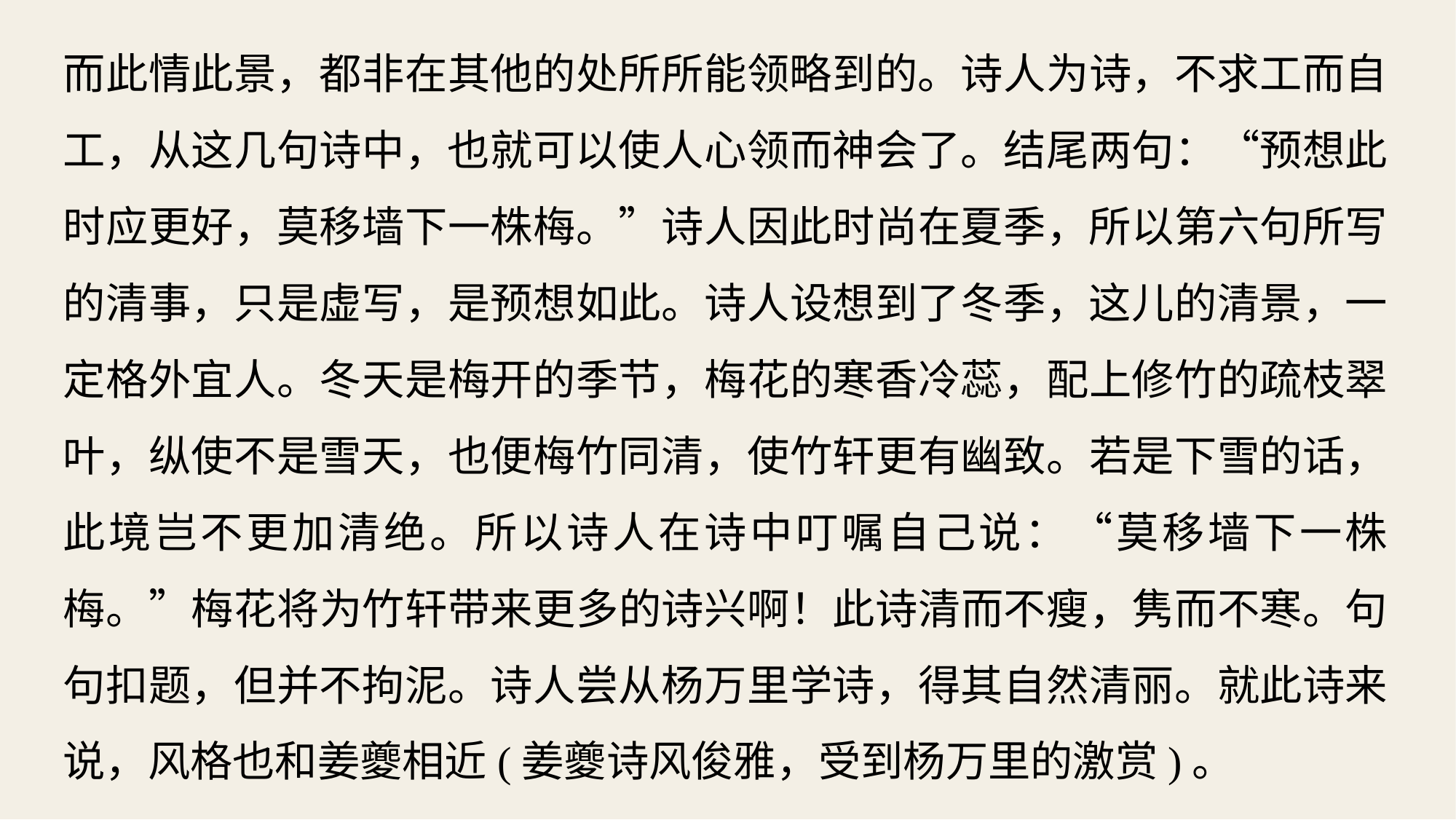

而此情此景，都非在其他的处所所能领略到的。诗人为诗，不求工而自工，从这几句诗中，也就可以使人心领而神会了。结尾两句：“预想此时应更好，莫移墙下一株梅。”诗人因此时尚在夏季，所以第六句所写的清事，只是虚写，是预想如此。诗人设想到了冬季，这儿的清景，一定格外宜人。冬天是梅开的季节，梅花的寒香冷蕊，配上修竹的疏枝翠叶，纵使不是雪天，也便梅竹同清，使竹轩更有幽致。若是下雪的话，此境岂不更加清绝。所以诗人在诗中叮嘱自己说：“莫移墙下一株梅。”梅花将为竹轩带来更多的诗兴啊！此诗清而不瘦，隽而不寒。句句扣题，但并不拘泥。诗人尝从杨万里学诗，得其自然清丽。就此诗来说，风格也和姜夔相近(姜夔诗风俊雅，受到杨万里的激赏)。